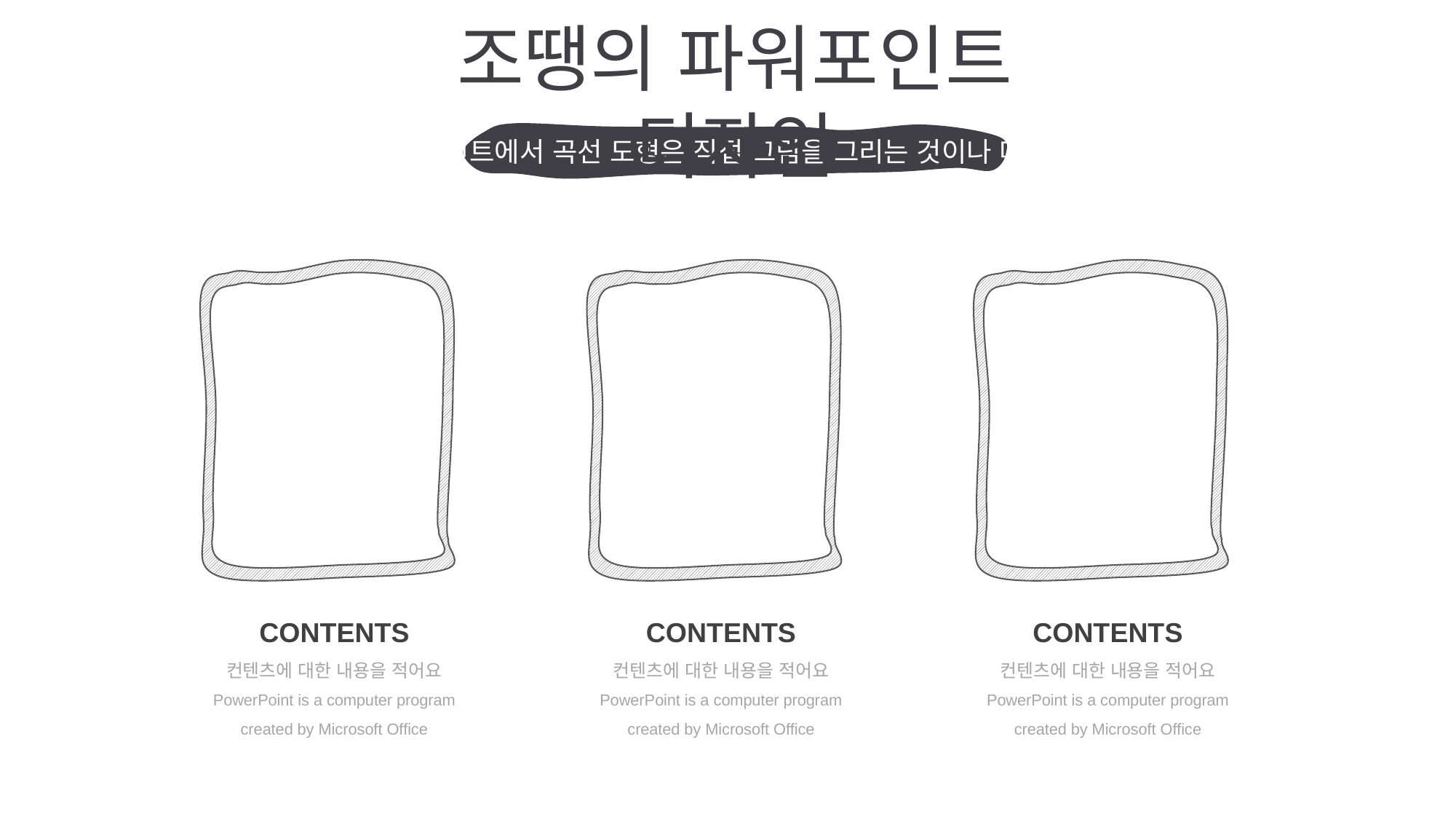

조땡의 파워포인트 디자인
파워포인트에서 곡선 도형은 직접 그림을 그리는 것이나 마찬가지

CONTENTS
컨텐츠에 대한 내용을 적어요
PowerPoint is a computer program created by Microsoft Office
CONTENTS
컨텐츠에 대한 내용을 적어요
PowerPoint is a computer program created by Microsoft Office
CONTENTS
컨텐츠에 대한 내용을 적어요
PowerPoint is a computer program created by Microsoft Office